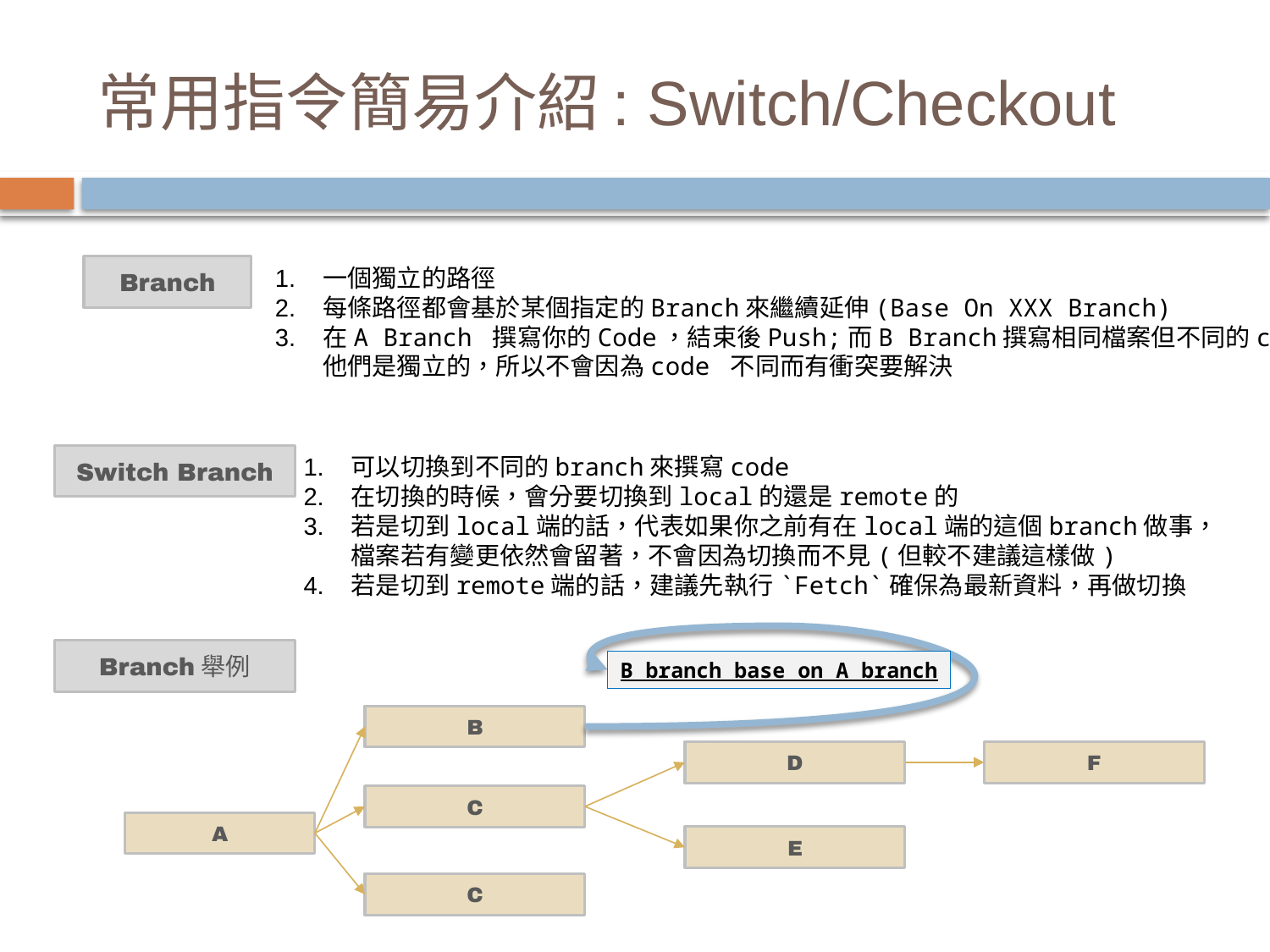

# 常用指令簡易介紹: Switch/Checkout
Branch
一個獨立的路徑
每條路徑都會基於某個指定的Branch來繼續延伸(Base On XXX Branch)
在A Branch 撰寫你的Code，結束後Push;而B Branch撰寫相同檔案但不同的code，
他們是獨立的，所以不會因為code 不同而有衝突要解決
Switch Branch
可以切換到不同的branch來撰寫code
在切換的時候，會分要切換到local的還是remote的
若是切到local端的話，代表如果你之前有在local端的這個branch做事，
檔案若有變更依然會留著，不會因為切換而不見(但較不建議這樣做)
若是切到remote端的話，建議先執行`Fetch`確保為最新資料，再做切換
Branch舉例
B branch base on A branch
B
F
D
C
A
E
C